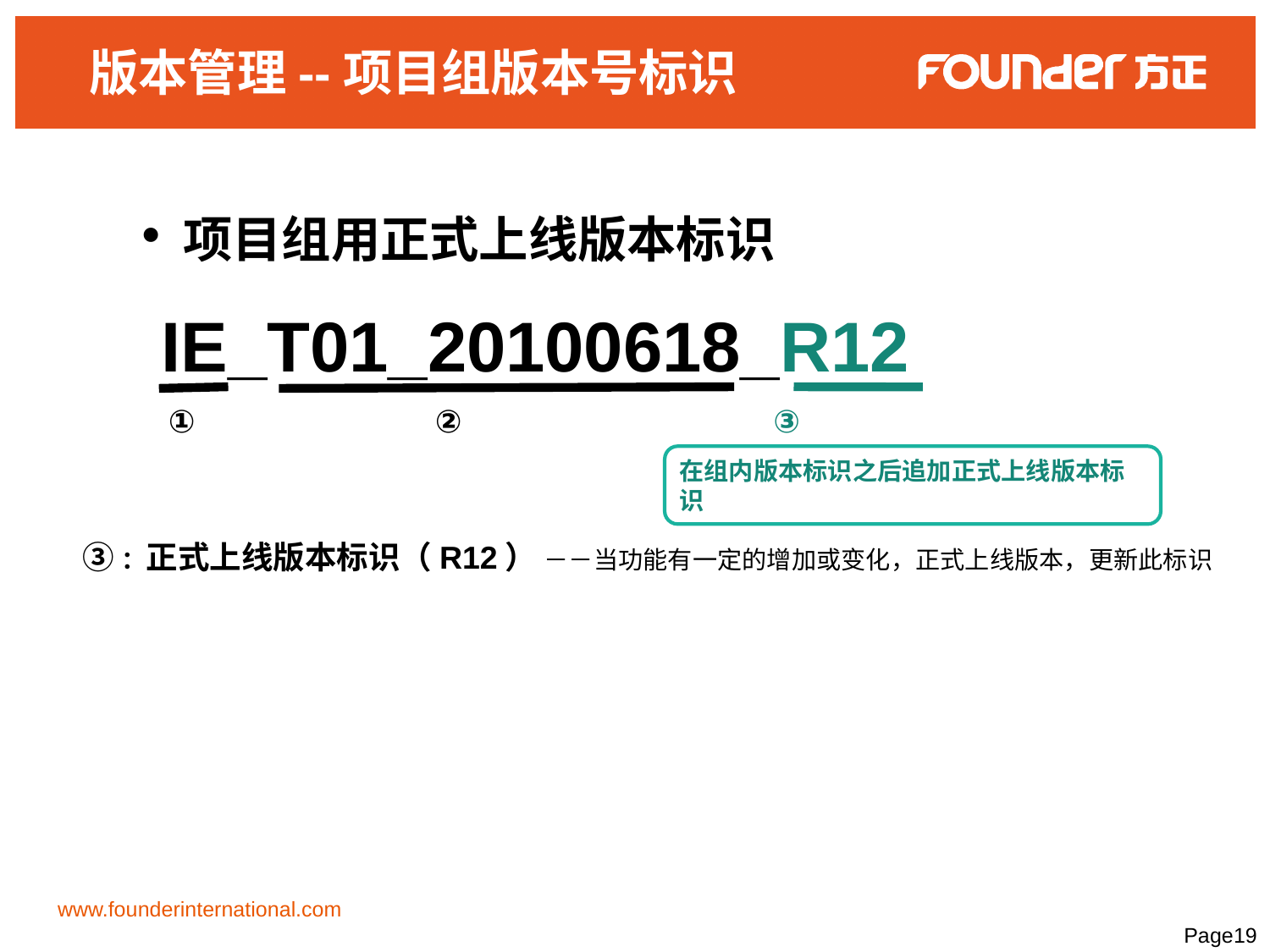

# 版本管理--项目组版本号标识
项目组用正式上线版本标识
 IE_T01_20100618_R12
   ①                           ②                                   ③

在组内版本标识之后追加正式上线版本标识
③：正式上线版本标识（R12） －－当功能有一定的增加或变化，正式上线版本，更新此标识

www.founderinternational.com
Page19